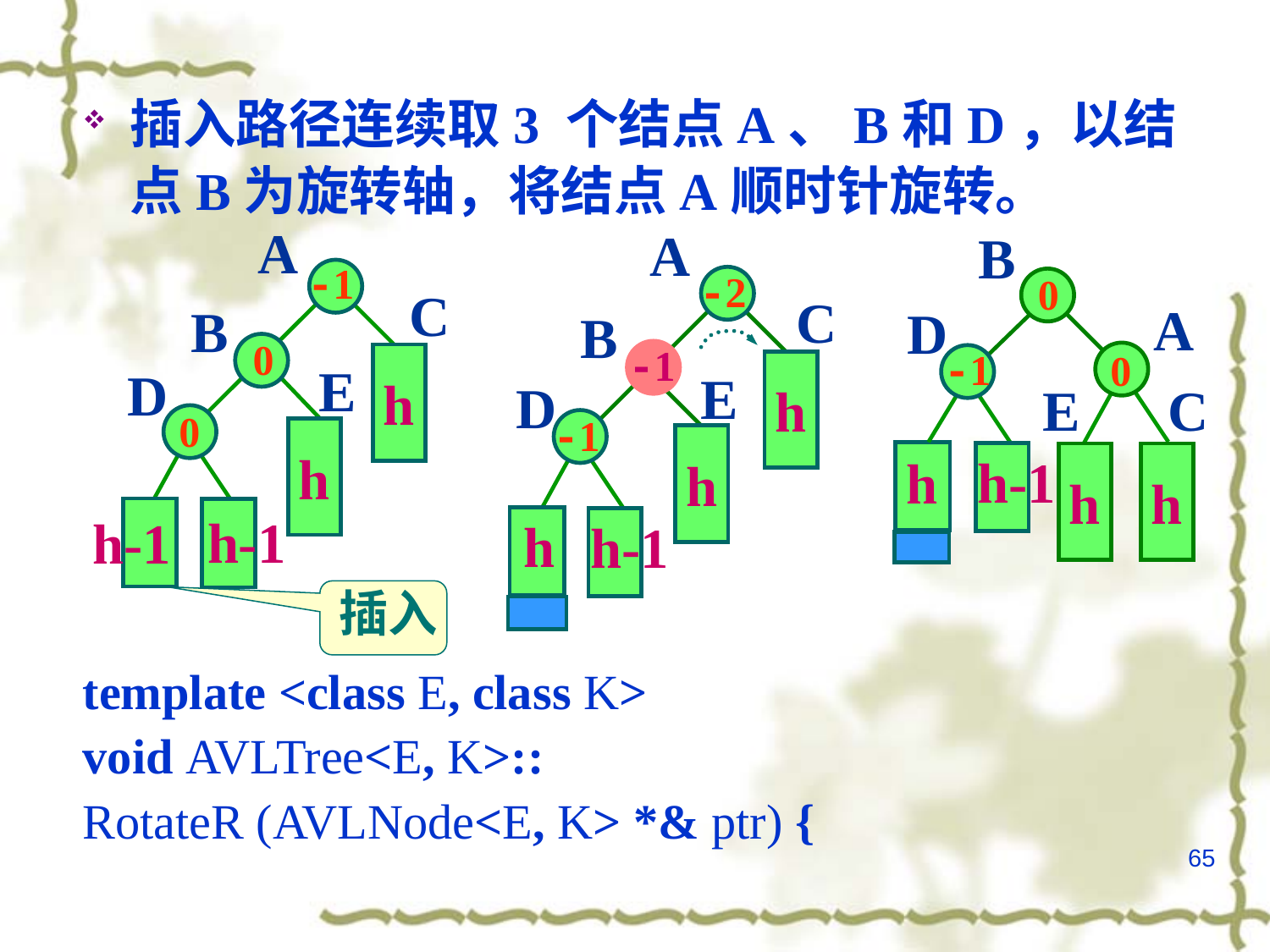

插入路径连续取3 个结点A、B和D，以结点B为旋转轴，将结点A顺时针旋转。

template <class E, class K>
void AVLTree<E, K>::
RotateR (AVLNode<E, K> *& ptr) {
A
-2

h

h

h
h-1

C
B
-1
E
D
-1
A
-1
C
B
0
E
D
0
B
0

h-1

h
h

A
D
-1
0
E
C
h

h

h
h

h-1
h-1
插入

65